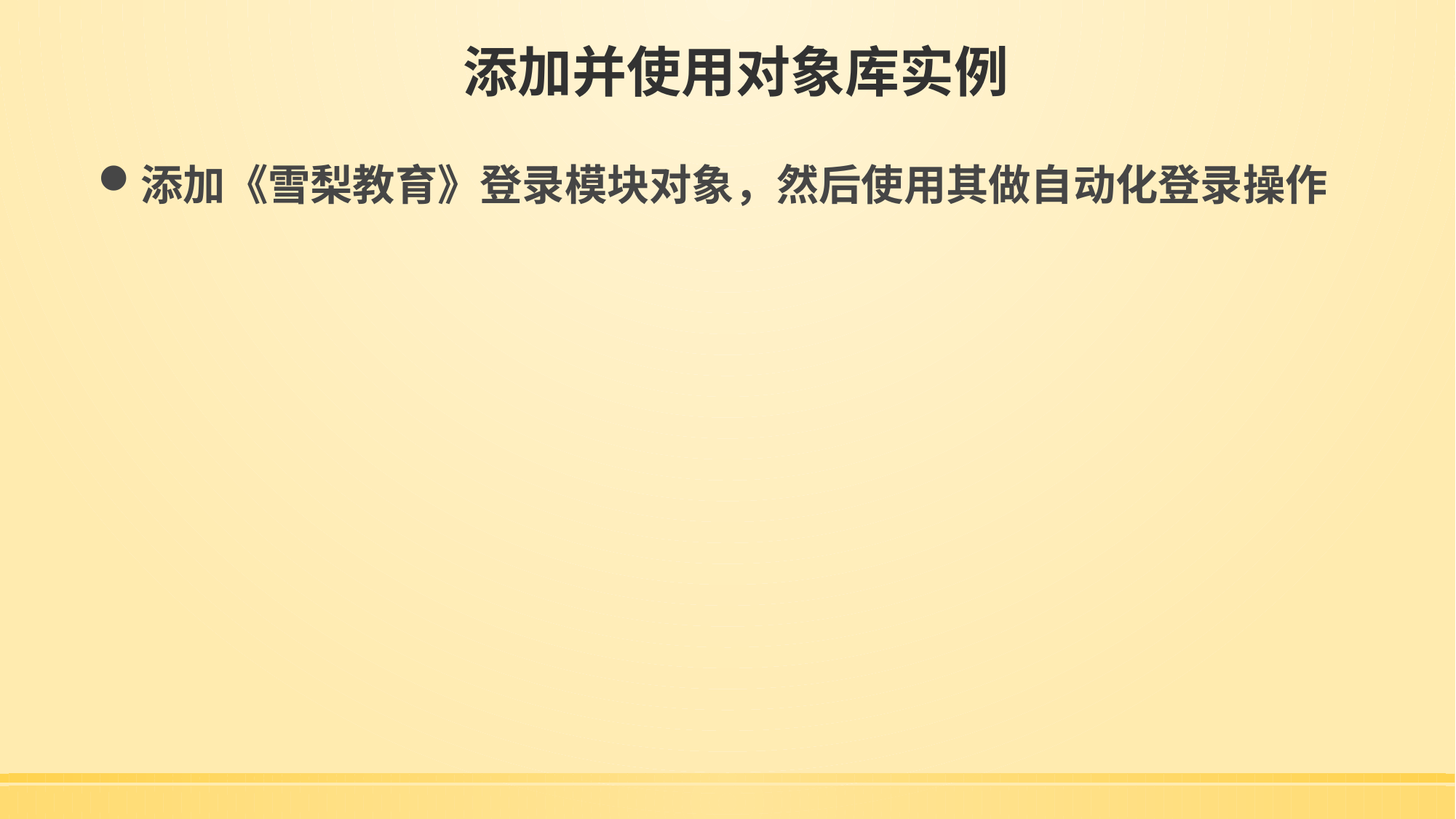

# 添加并使用对象库实例
添加《雪梨教育》登录模块对象，然后使用其做自动化登录操作